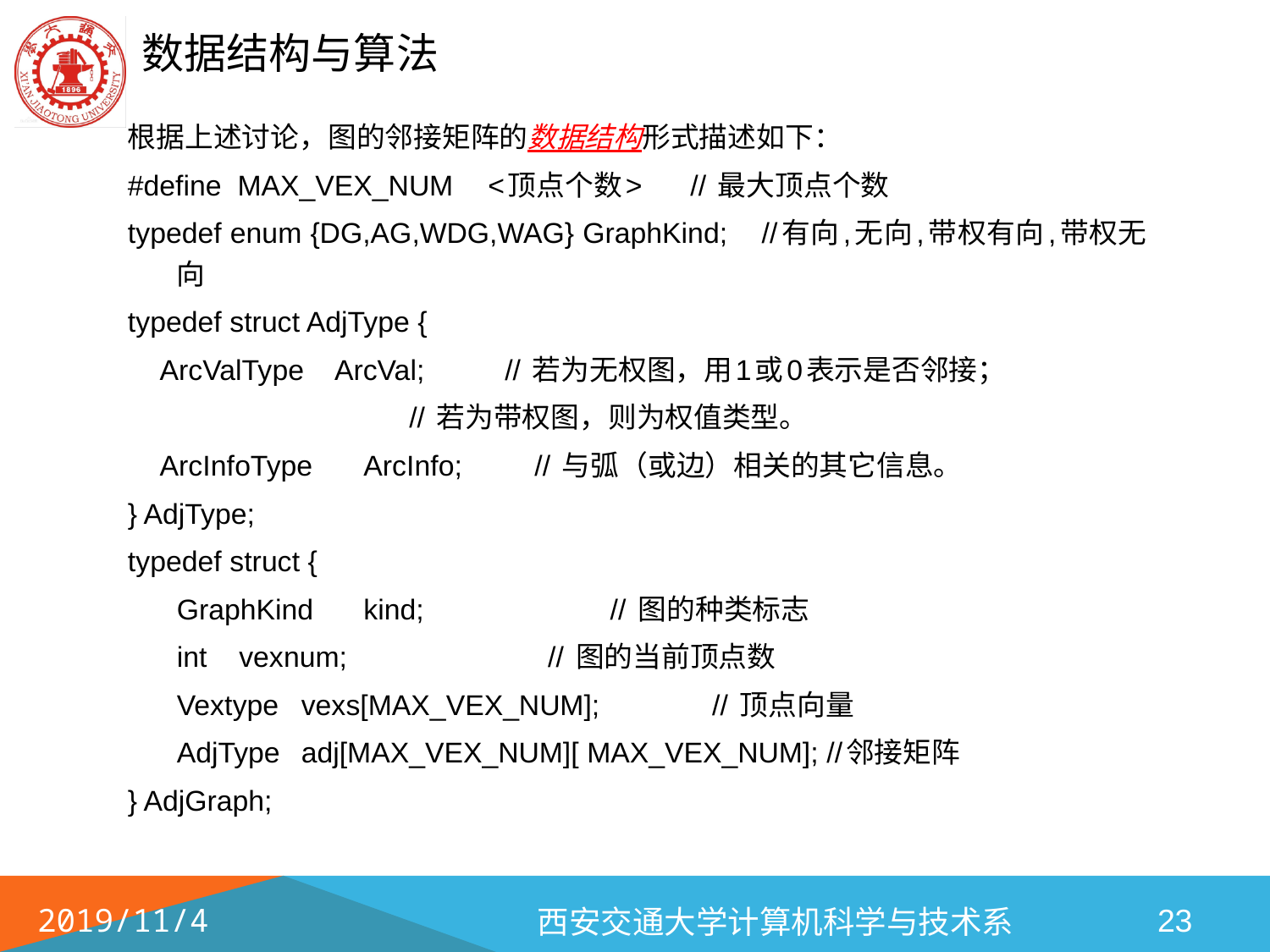

根据上述讨论，图的邻接矩阵的数据结构形式描述如下：
#define  MAX_VEX_NUM	<顶点个数>      // 最大顶点个数
typedef enum {DG,AG,WDG,WAG} GraphKind;    //有向,无向,带权有向,带权无向
typedef struct AdjType {
    ArcValType    ArcVal;          // 若为无权图，用1或0表示是否邻接；
                                   // 若为带权图，则为权值类型。
    ArcInfoType	ArcInfo;         // 与弧（或边）相关的其它信息。
} AdjType;
typedef struct {
	GraphKind     	kind;	                       // 图的种类标志
	int		vexnum;                         // 图的当前顶点数
	Vextype	vexs[MAX_VEX_NUM];              // 顶点向量
	AdjType	adj[MAX_VEX_NUM][ MAX_VEX_NUM]; //邻接矩阵
} AdjGraph;